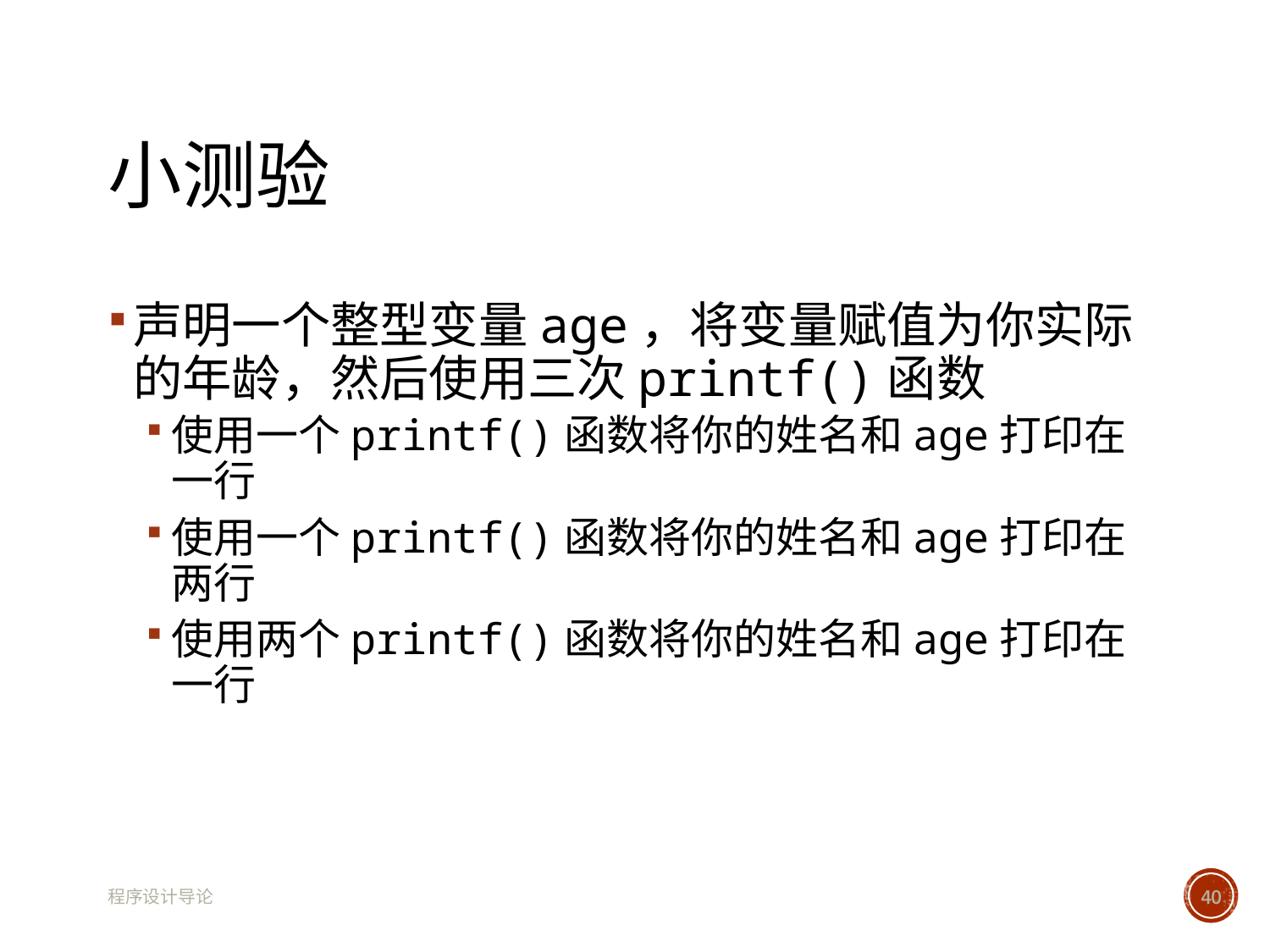

# 小测验
声明一个整型变量age，将变量赋值为你实际的年龄，然后使用三次printf()函数
使用一个printf()函数将你的姓名和age打印在一行
使用一个printf()函数将你的姓名和age打印在两行
使用两个printf()函数将你的姓名和age打印在一行
程序设计导论
40